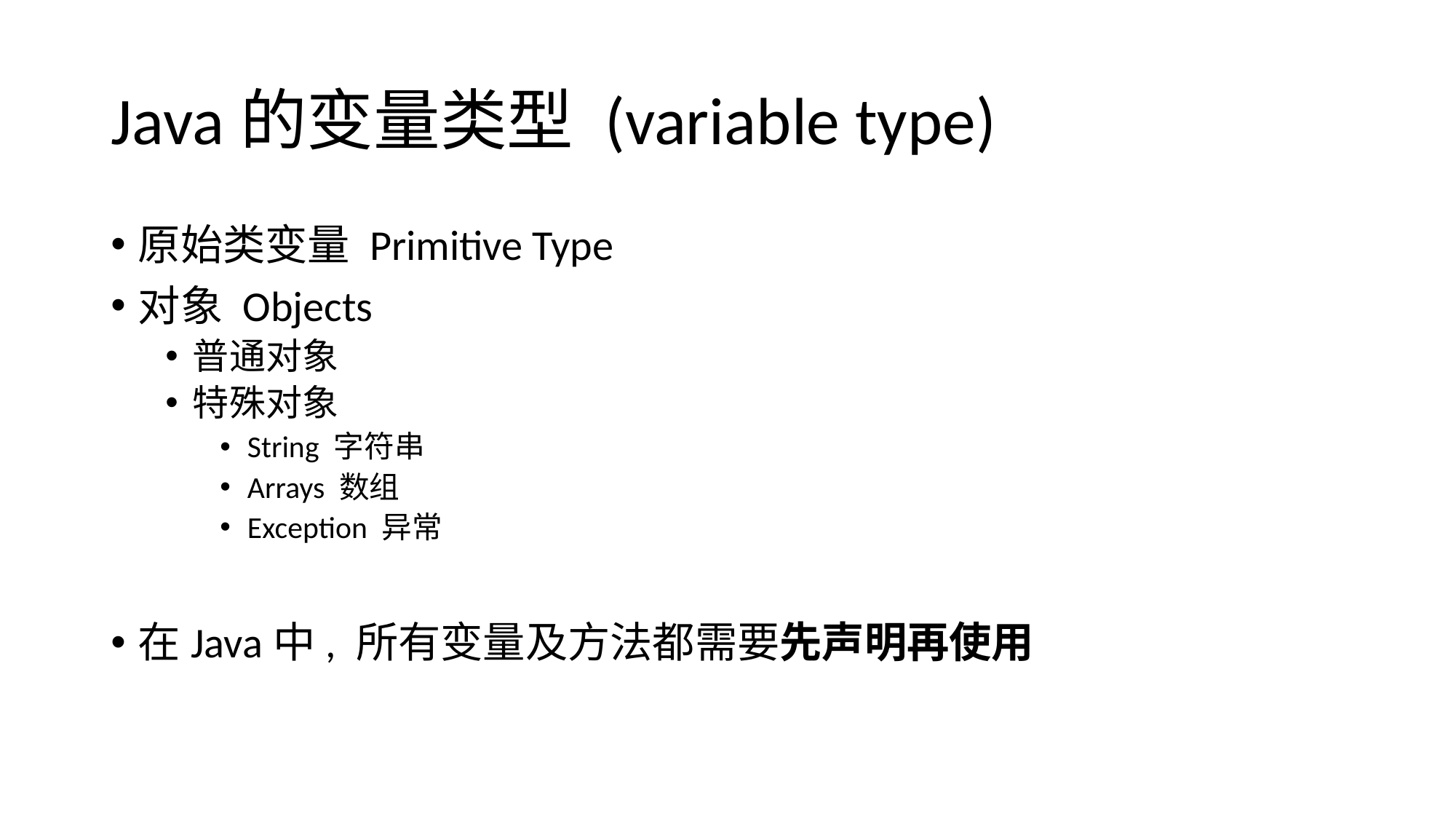

# Java的变量类型 (variable type)
原始类变量 Primitive Type
对象 Objects
普通对象
特殊对象
String 字符串
Arrays 数组
Exception 异常

在Java中, 所有变量及方法都需要先声明再使用